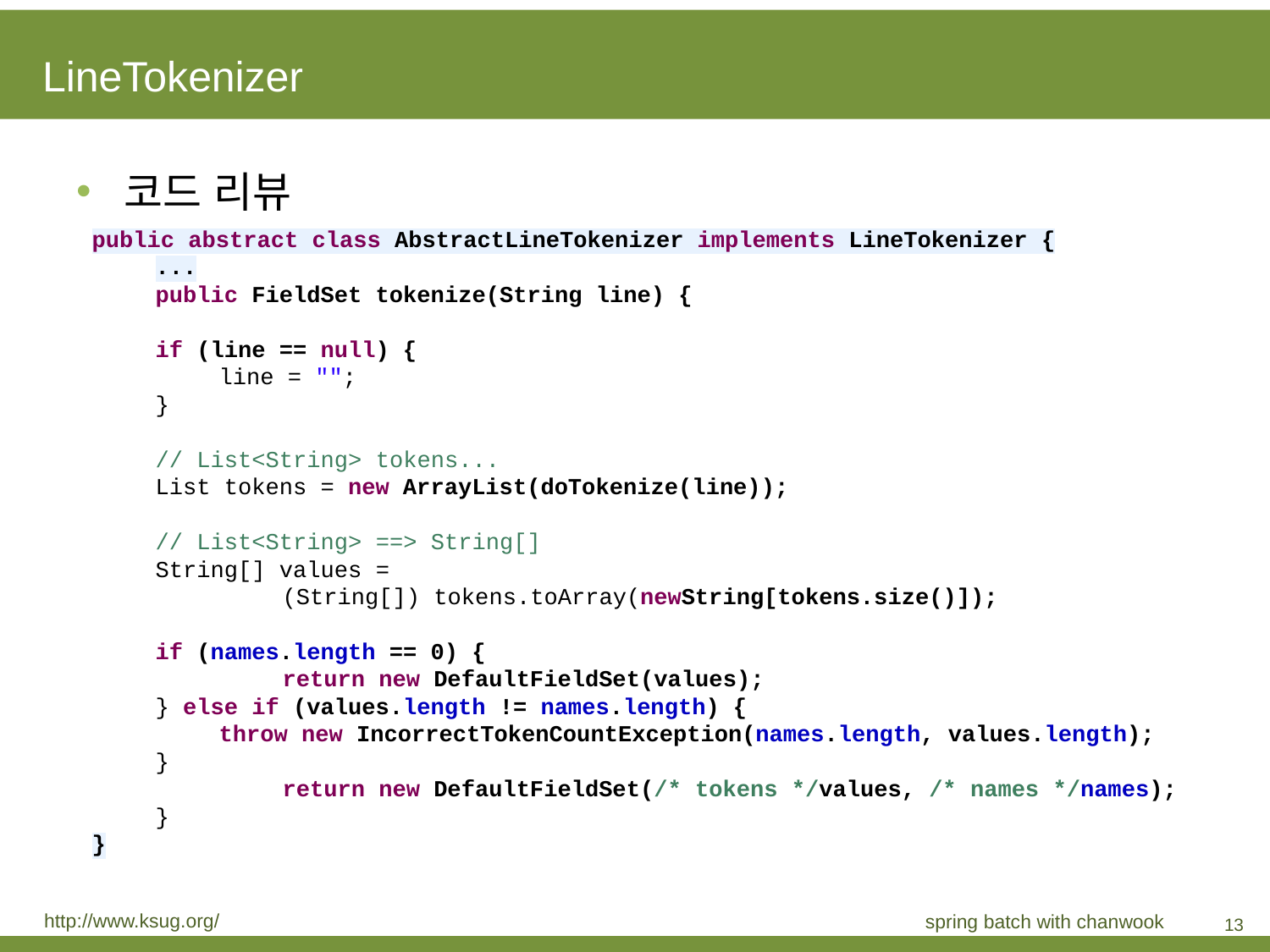

# LineTokenizer
코드 리뷰
public abstract class AbstractLineTokenizer implements LineTokenizer {
...
public FieldSet tokenize(String line) {

if (line == null) {
line = "";
}

// List<String> tokens...
List tokens = new ArrayList(doTokenize(line));

// List<String> ==> String[]
String[] values =
	(String[]) tokens.toArray(newString[tokens.size()]);

if (names.length == 0) {
	return new DefaultFieldSet(values);
} else if (values.length != names.length) {
throw new IncorrectTokenCountException(names.length, values.length);
}
	return new DefaultFieldSet(/* tokens */values, /* names */names);
}
}
http://www.ksug.org/
spring batch with chanwook
13